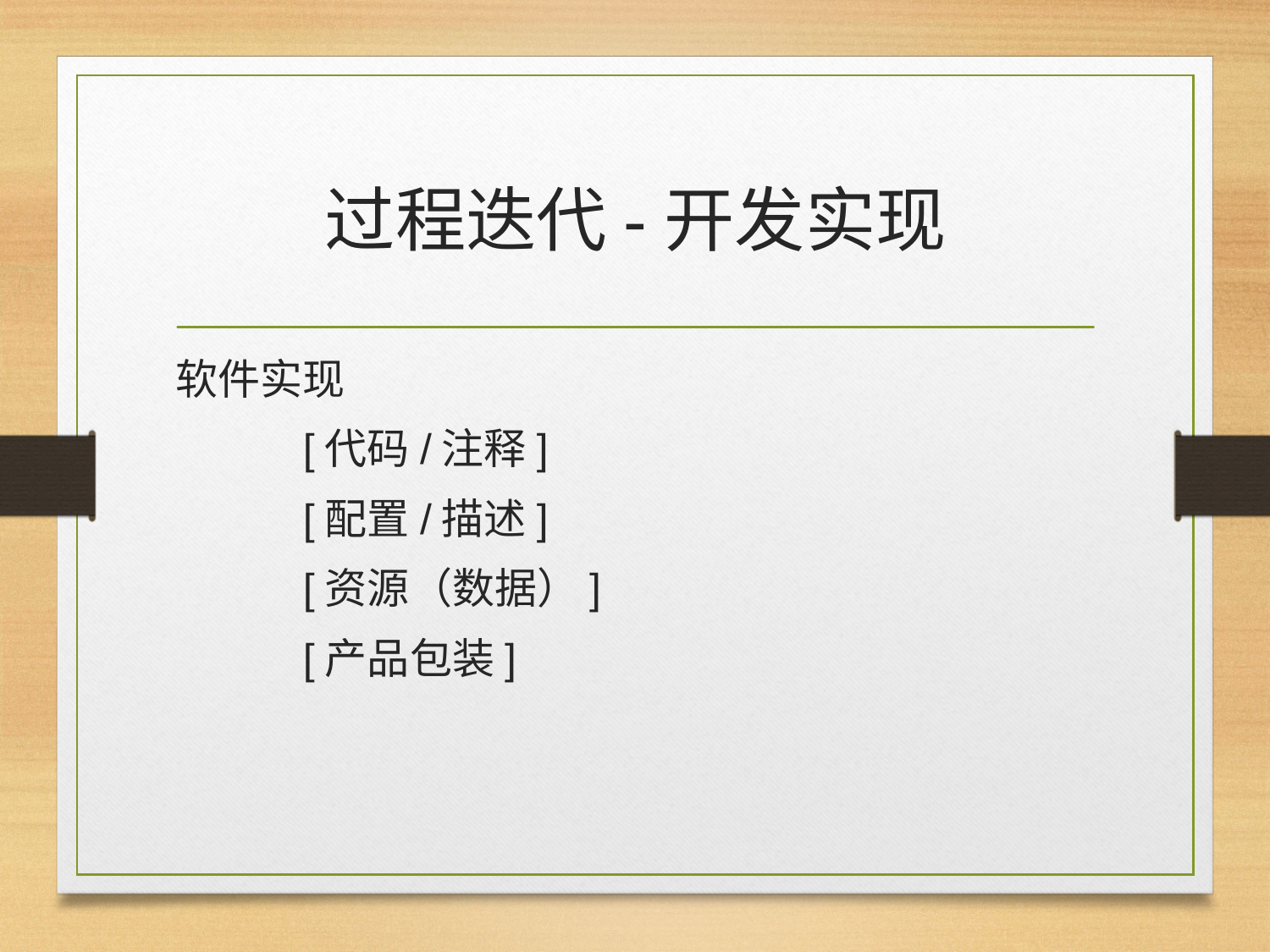

# 过程迭代-开发实现
软件实现
	[代码/注释]
	[配置/描述]
	[资源（数据）]
	[产品包装]